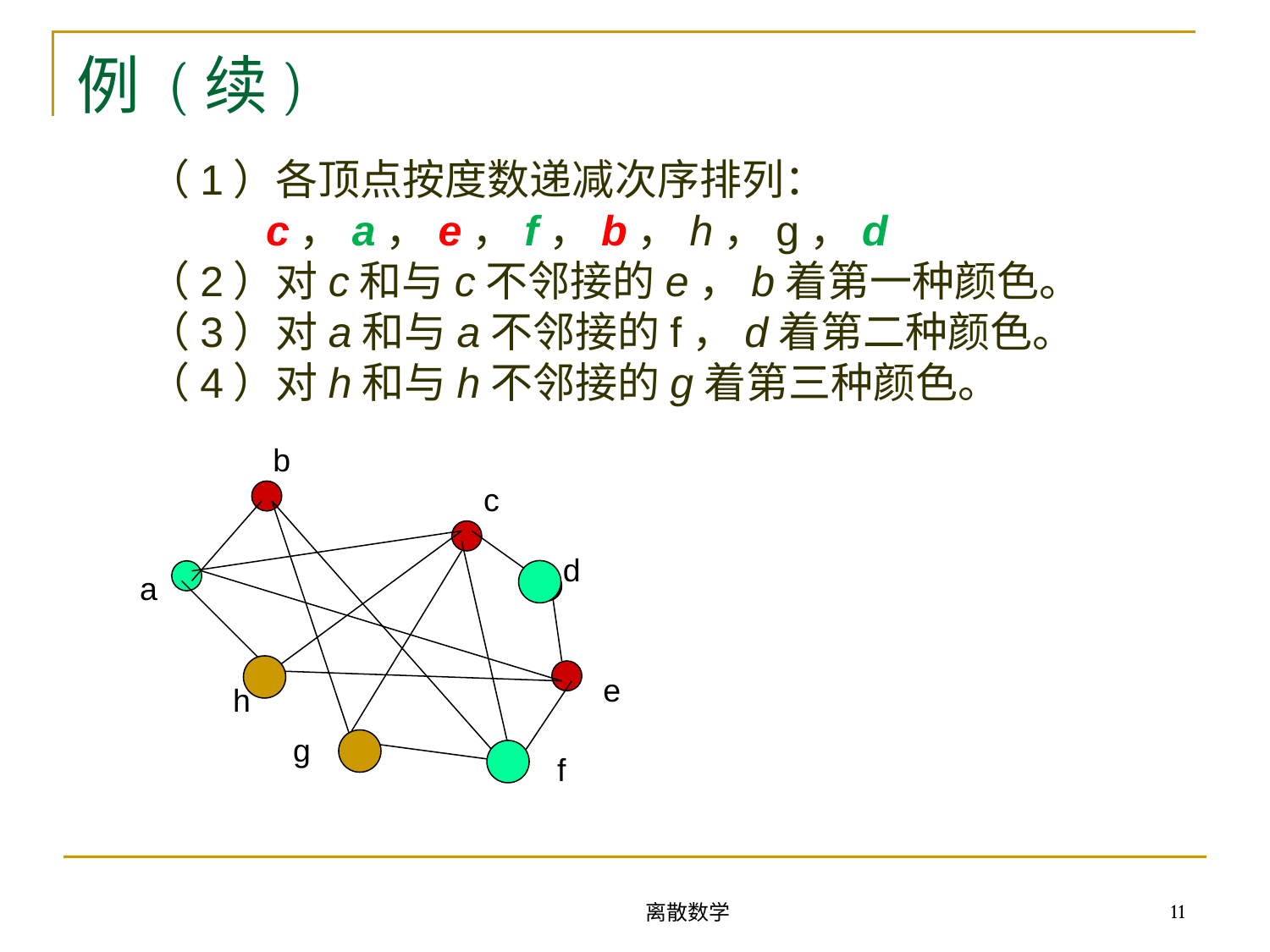

# 例 (续)
（1）各顶点按度数递减次序排列：
          c，a，e，f，b，h，g，d
（2）对c和与c不邻接的e，b着第一种颜色。
（3）对a和与a不邻接的f，d着第二种颜色。
（4）对h和与h不邻接的g着第三种颜色。
b
c

d

a

e

h

g

f

离散数学
11